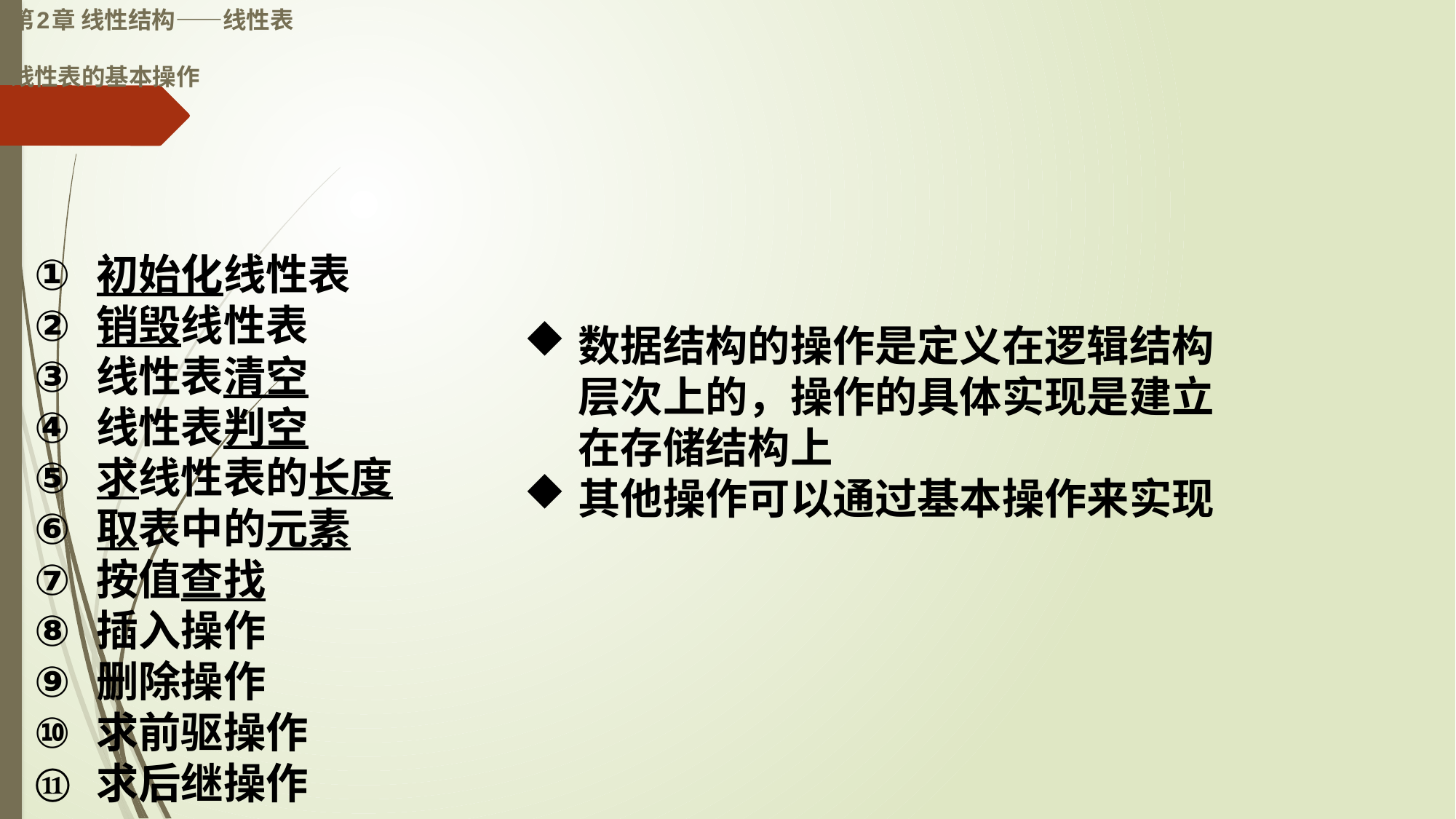

# 第2章 线性结构——线性表 线性表的基本操作
初始化线性表
销毁线性表
线性表清空
线性表判空
求线性表的长度
取表中的元素
按值查找
插入操作
删除操作
求前驱操作
求后继操作
数据结构的操作是定义在逻辑结构层次上的，操作的具体实现是建立在存储结构上
其他操作可以通过基本操作来实现